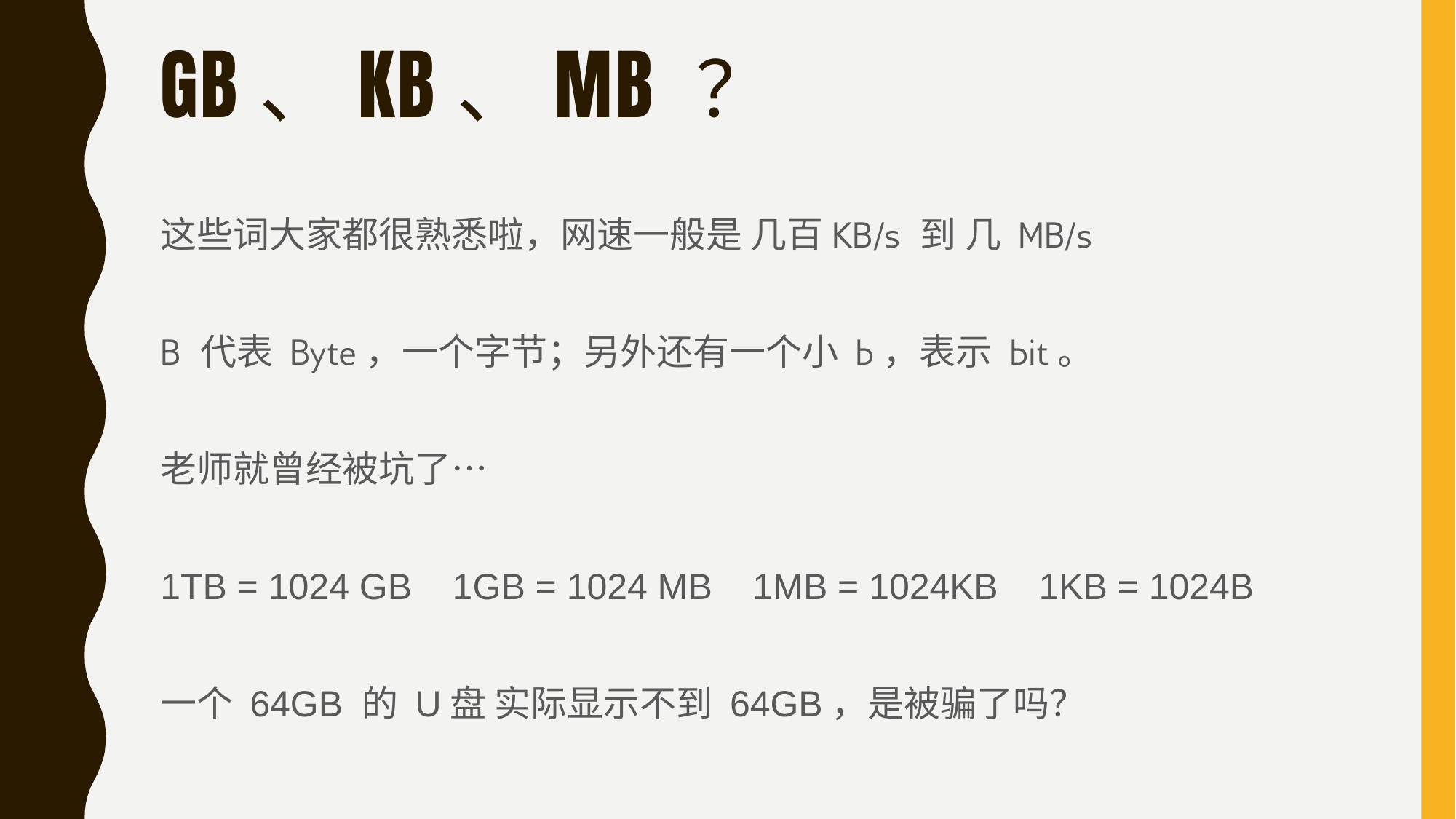

# GB、KB、MB ？
这些词大家都很熟悉啦，网速一般是 几百KB/s 到 几 MB/s

B 代表 Byte，一个字节；另外还有一个小 b，表示 bit。

老师就曾经被坑了…

1TB = 1024 GB    1GB = 1024 MB    1MB = 1024KB    1KB = 1024B

一个 64GB 的 U盘 实际显示不到 64GB，是被骗了吗？